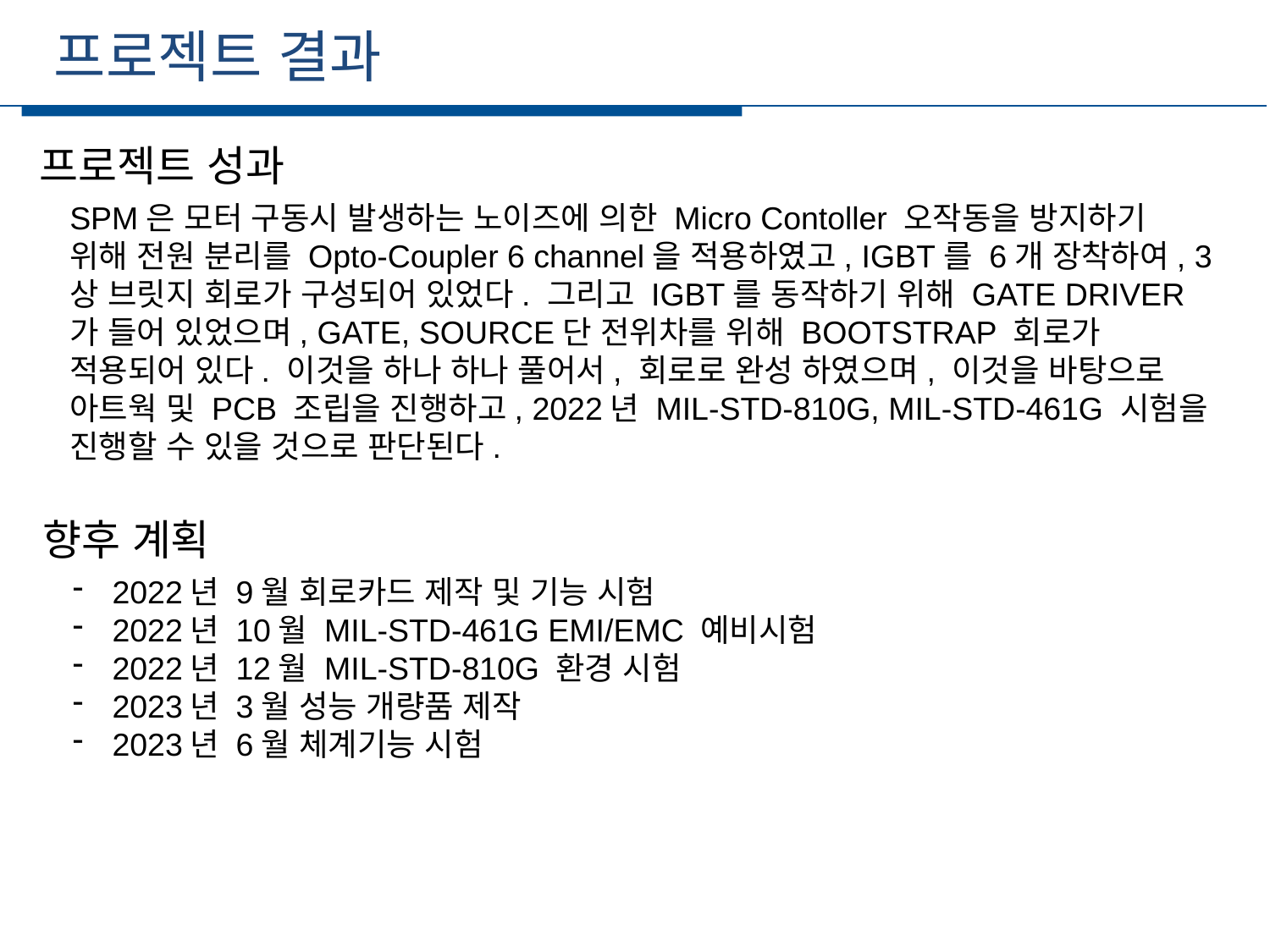

프로젝트 결과
세부일정

프로젝트 성과
SPM은 모터 구동시 발생하는 노이즈에 의한 Micro Contoller 오작동을 방지하기 위해 전원 분리를 Opto-Coupler 6 channel을 적용하였고, IGBT를 6개 장착하여, 3상 브릿지 회로가 구성되어 있었다. 그리고 IGBT를 동작하기 위해 GATE DRIVER가 들어 있었으며, GATE, SOURCE단 전위차를 위해 BOOTSTRAP 회로가 적용되어 있다. 이것을 하나 하나 풀어서, 회로로 완성 하였으며, 이것을 바탕으로 아트웍 및 PCB 조립을 진행하고, 2022년 MIL-STD-810G, MIL-STD-461G 시험을 진행할 수 있을 것으로 판단된다.
향후 계획
2022년 9월 회로카드 제작 및 기능 시험
2022년 10월 MIL-STD-461G EMI/EMC 예비시험
2022년 12월 MIL-STD-810G 환경 시험
2023년 3월 성능 개량품 제작
2023년 6월 체계기능 시험